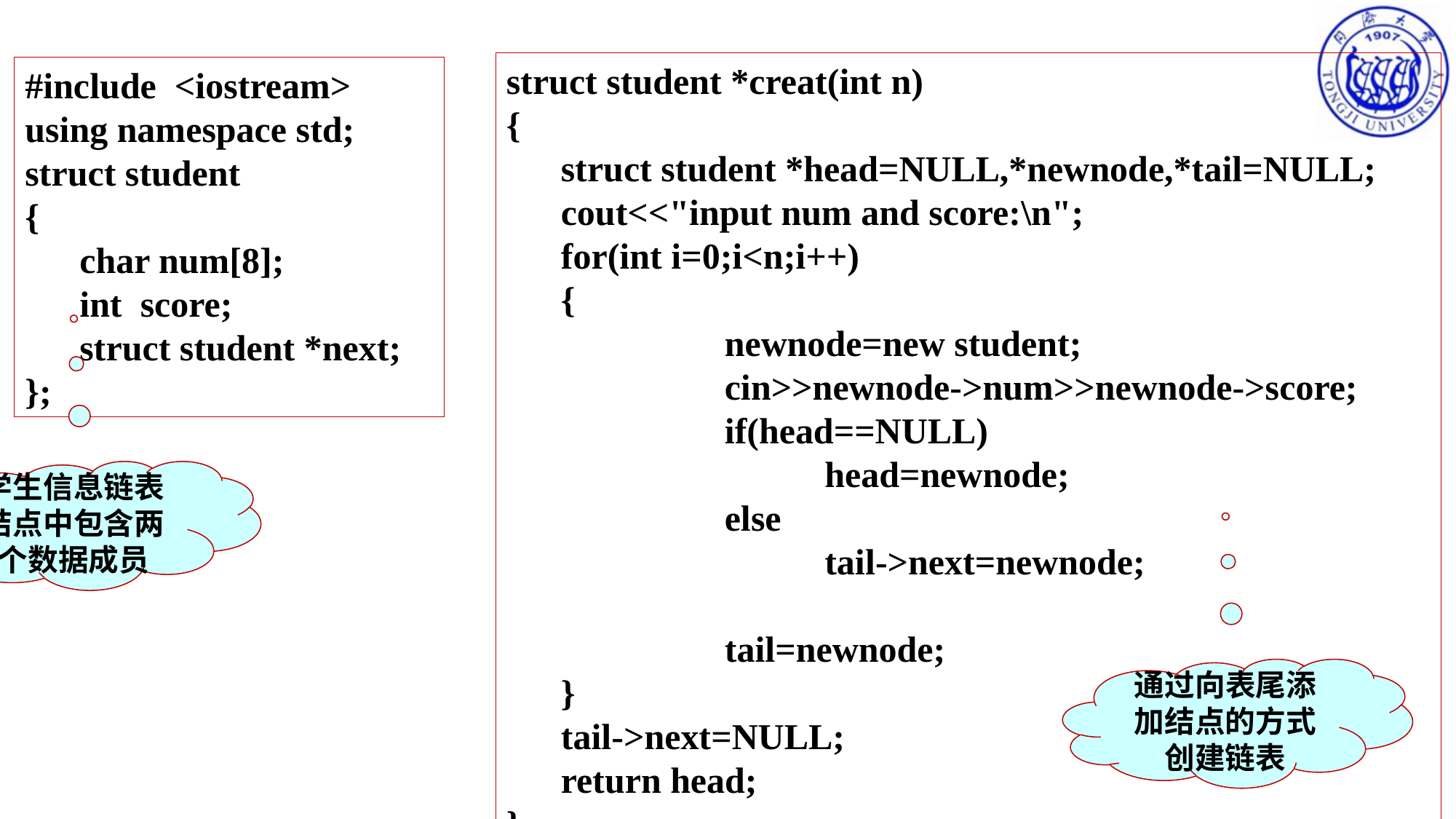

struct student *creat(int n)
{
struct student *head=NULL,*newnode,*tail=NULL;
cout<<"input num and score:\n";
for(int i=0;i<n;i++)
{
	      newnode=new student;
	      cin>>newnode->num>>newnode->score;
	      if(head==NULL)
		     head=newnode;
	      else
		     tail->next=newnode;
	      tail=newnode;
}
tail->next=NULL;
return head;
}
#include  <iostream>
using namespace std;
struct student
{
char num[8];
int  score;
struct student *next;
};
学生信息链表结点中包含两个数据成员
通过向表尾添加结点的方式创建链表